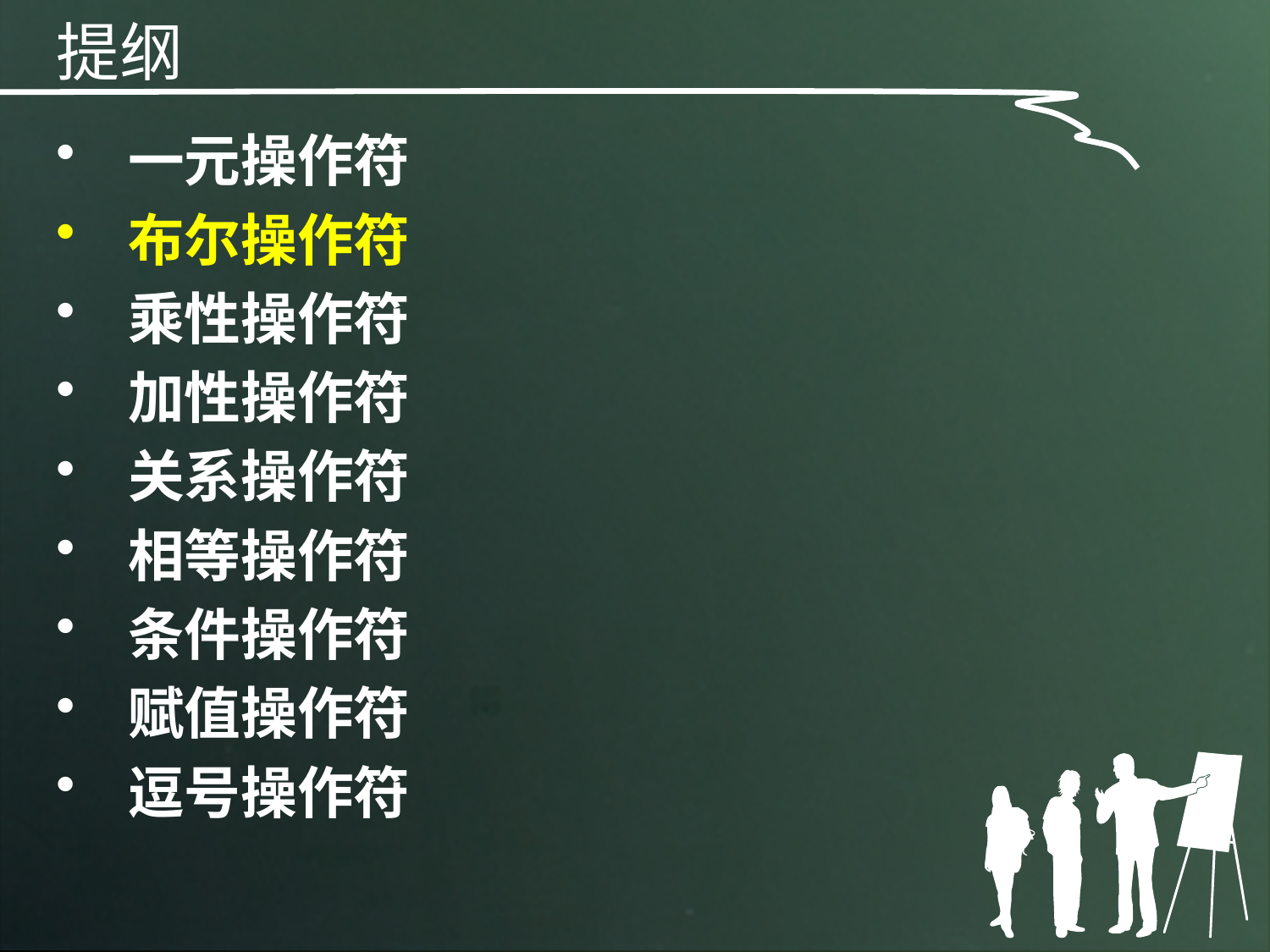

提纲

一元操作符
布尔操作符
乘性操作符
加性操作符
关系操作符
相等操作符
条件操作符
赋值操作符
逗号操作符